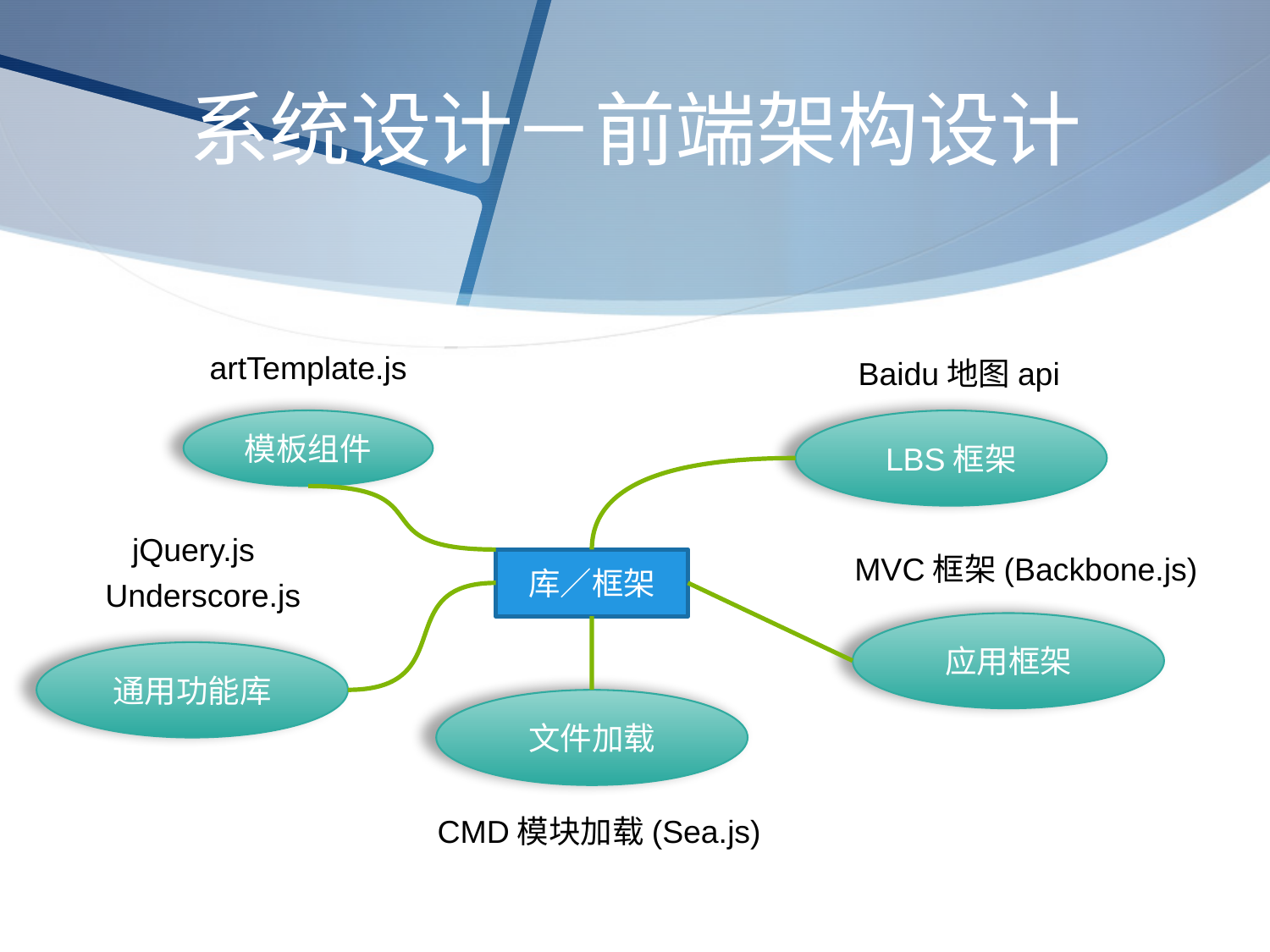

# 系统设计－前端架构设计
artTemplate.js
Baidu地图api
模板组件
LBS框架
jQuery.js
MVC框架(Backbone.js)
库／框架
Underscore.js
应用框架
通用功能库
文件加载
CMD模块加载(Sea.js)